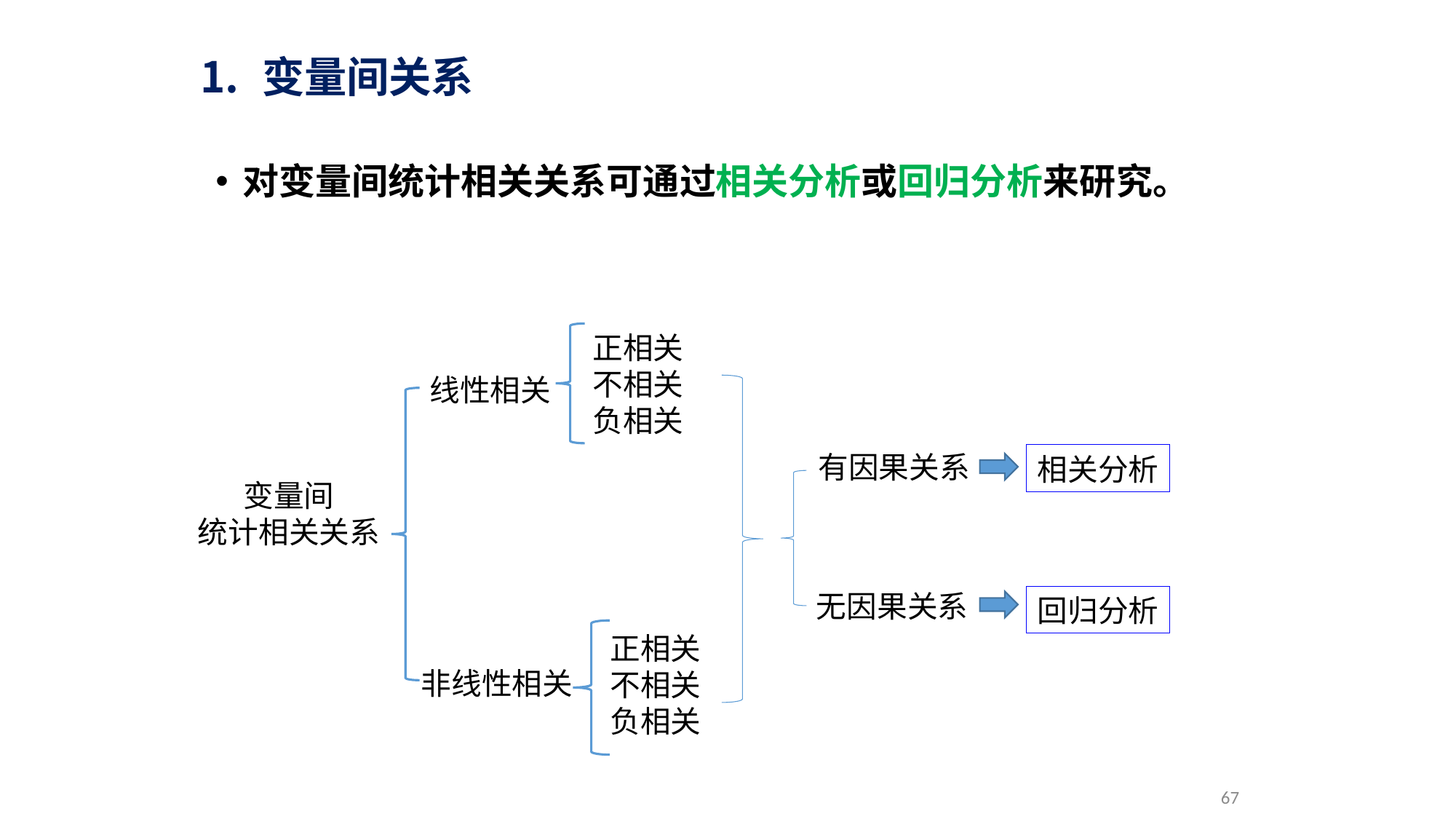

变量间关系
对变量间统计相关关系可通过相关分析或回归分析来研究。

正相关
不相关
负相关
线性相关

有因果关系
相关分析

变量间
统计相关关系
无因果关系
回归分析

正相关
不相关
负相关
非线性相关
67